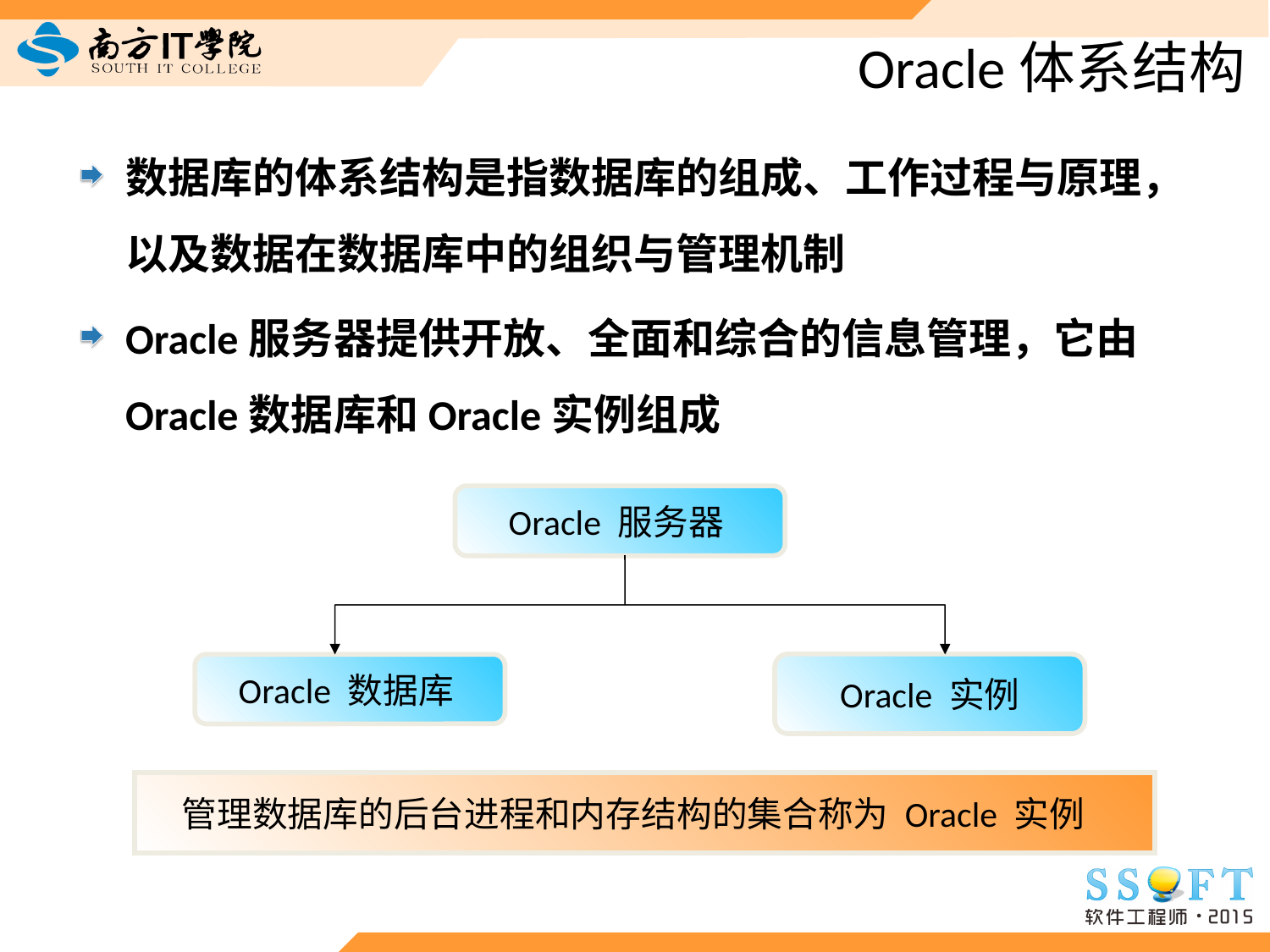

# Oracle体系结构
数据库的体系结构是指数据库的组成、工作过程与原理，以及数据在数据库中的组织与管理机制
Oracle服务器提供开放、全面和综合的信息管理，它由Oracle数据库和Oracle实例组成
Oracle 服务器

Oracle 实例
Oracle 数据库
Oracle 数据库是一个数据的集合，该集合被视为一个逻辑单元
管理数据库的后台进程和内存结构的集合称为 Oracle 实例